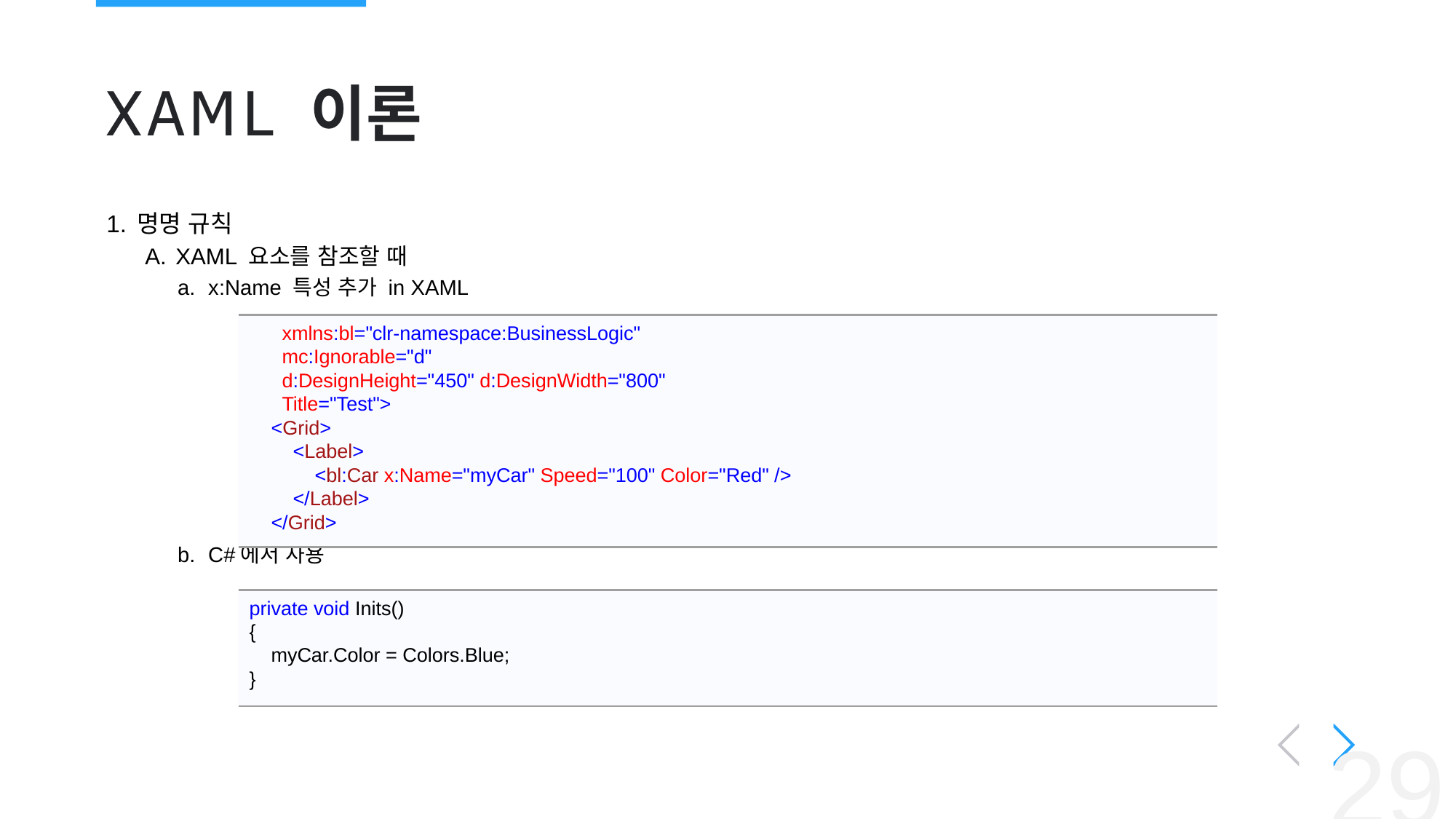

# XAML 이론
명명 규칙
XAML 요소를 참조할 때
x:Name 특성 추가 in XAML

C#에서 사용
      xmlns:bl="clr-namespace:BusinessLogic"
      mc:Ignorable="d"
      d:DesignHeight="450" d:DesignWidth="800"
      Title="Test">
    <Grid>
        <Label>
            <bl:Car x:Name="myCar" Speed="100" Color="Red" />
        </Label>
    </Grid>
private void Inits()
{
    myCar.Color = Colors.Blue;
}
29